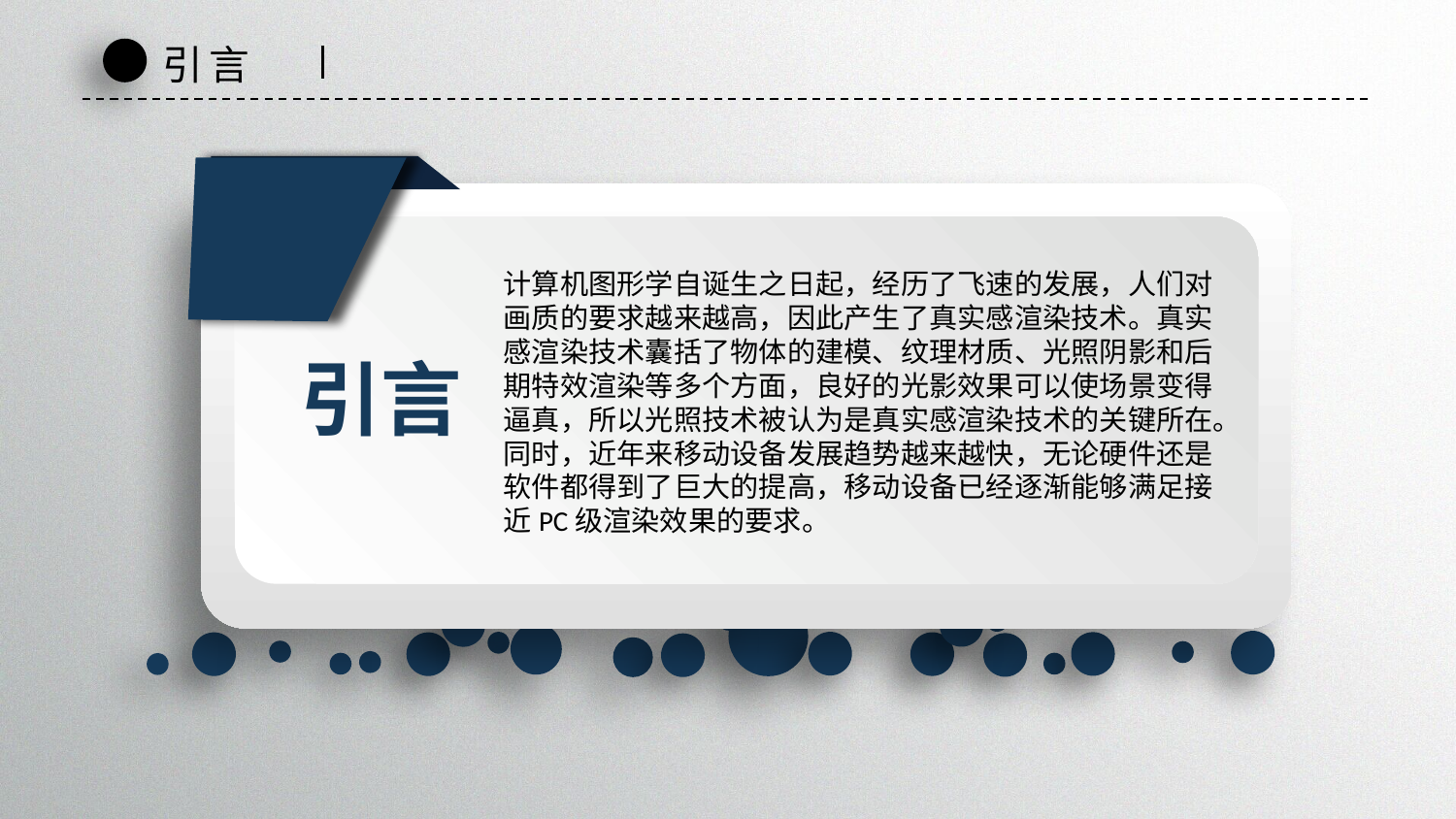

引言

PPT模板：www.1ppt.com/moban/                  PPT素材：www.1ppt.com/sucai/
PPT背景：www.1ppt.com/beijing/                   PPT图表：www.1ppt.com/tubiao/
PPT下载：www.1ppt.com/xiazai/                     PPT教程： www.1ppt.com/powerpoint/
资料下载：www.1ppt.com/ziliao/                   范文下载：www.1ppt.com/fanwen/
试卷下载：www.1ppt.com/shiti/                     教案下载：www.1ppt.com/jiaoan/
PPT论坛：www.1ppt.cn                                     PPT课件：www.1ppt.com/kejian/
语文课件：www.1ppt.com/kejian/yuwen/    数学课件：www.1ppt.com/kejian/shuxue/
英语课件：www.1ppt.com/kejian/yingyu/    美术课件：www.1ppt.com/kejian/meishu/
科学课件：www.1ppt.com/kejian/kexue/     物理课件：www.1ppt.com/kejian/wuli/
化学课件：www.1ppt.com/kejian/huaxue/  生物课件：www.1ppt.com/kejian/shengwu/
地理课件：www.1ppt.com/kejian/dili/          历史课件：www.1ppt.com/kejian/lishi/
计算机图形学自诞生之日起，经历了飞速的发展，人们对画质的要求越来越高，因此产生了真实感渲染技术。真实感渲染技术囊括了物体的建模、纹理材质、光照阴影和后期特效渲染等多个方面，良好的光影效果可以使场景变得逼真，所以光照技术被认为是真实感渲染技术的关键所在。同时，近年来移动设备发展趋势越来越快，无论硬件还是软件都得到了巨大的提高，移动设备已经逐渐能够满足接近PC级渲染效果的要求。
引言